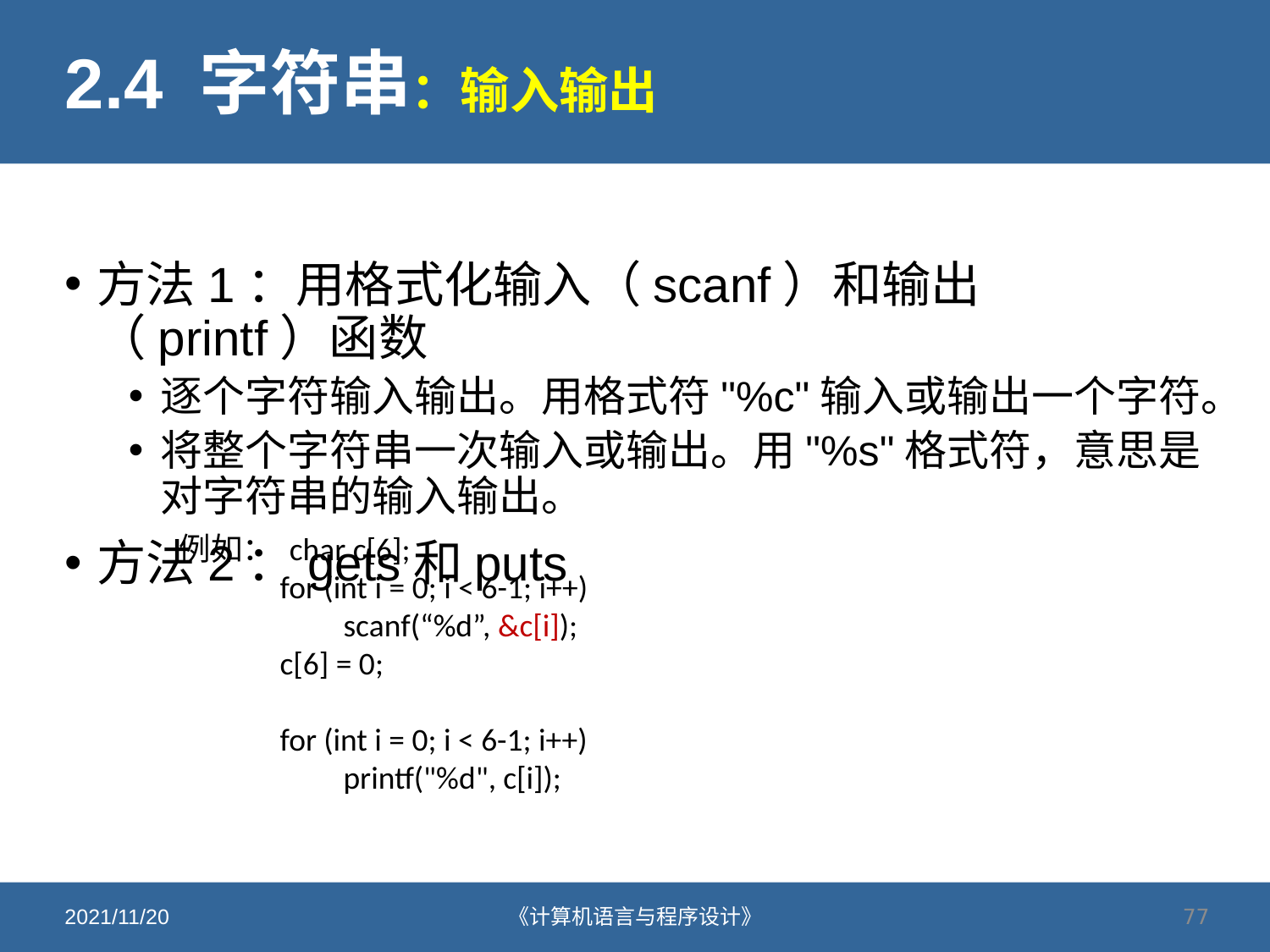

# 2.4 字符串：输入输出
方法1：用格式化输入（scanf）和输出（printf）函数
逐个字符输入输出。用格式符"%c"输入或输出一个字符。
将整个字符串一次输入或输出。用"%s"格式符，意思是对字符串的输入输出。
方法2：gets和puts

例如： char c[6];
for (int i = 0; i < 6-1; i++)
scanf(“%d”, &c[i]);
c[6] = 0;

for (int i = 0; i < 6-1; i++)
printf("%d", c[i]);
2021/11/20
《计算机语言与程序设计》
77